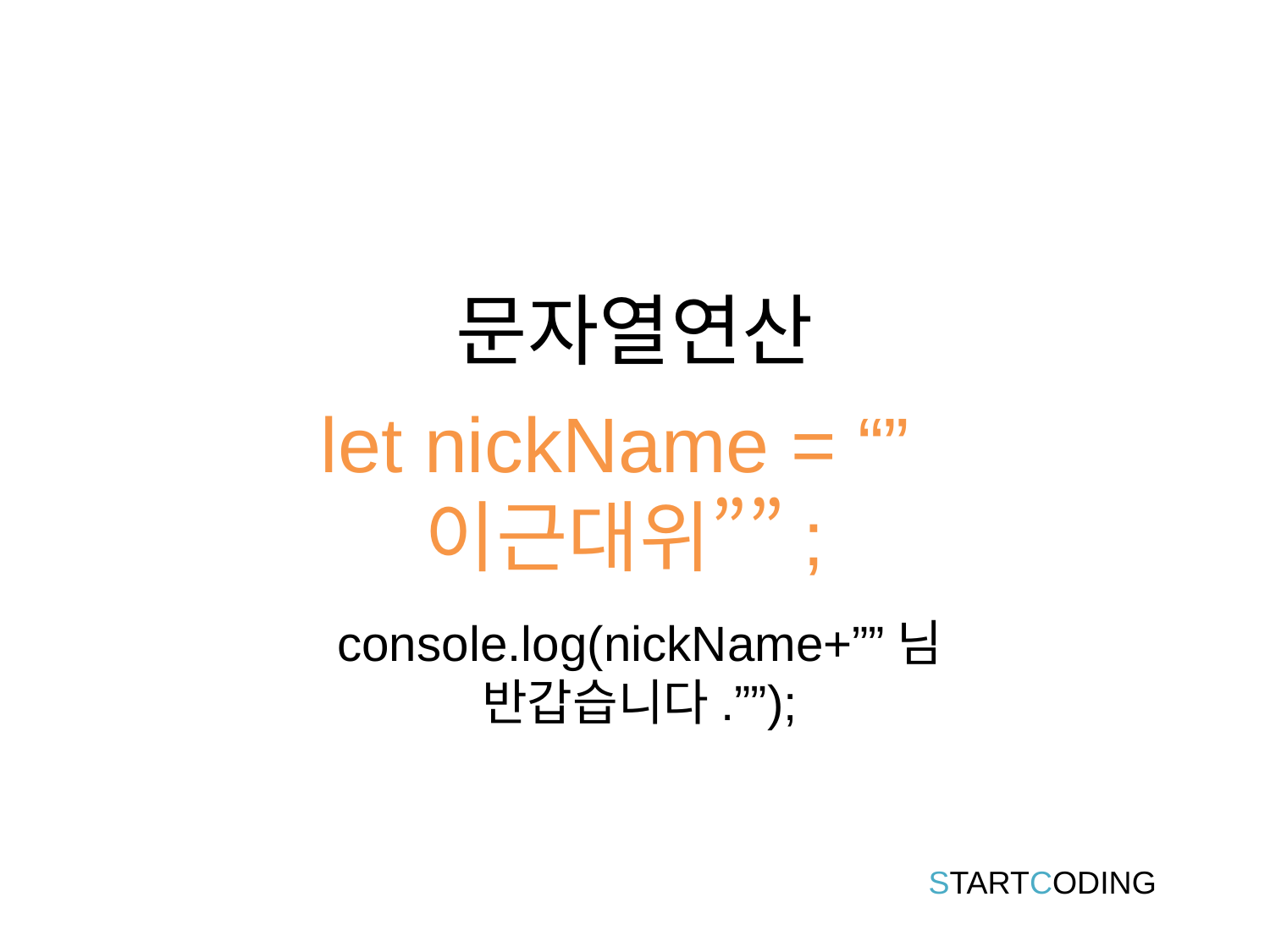

# 문자열연산
let nickName = “”이근대위””;
console.log(nickName+””님 반갑습니다.””);
STARTCODING